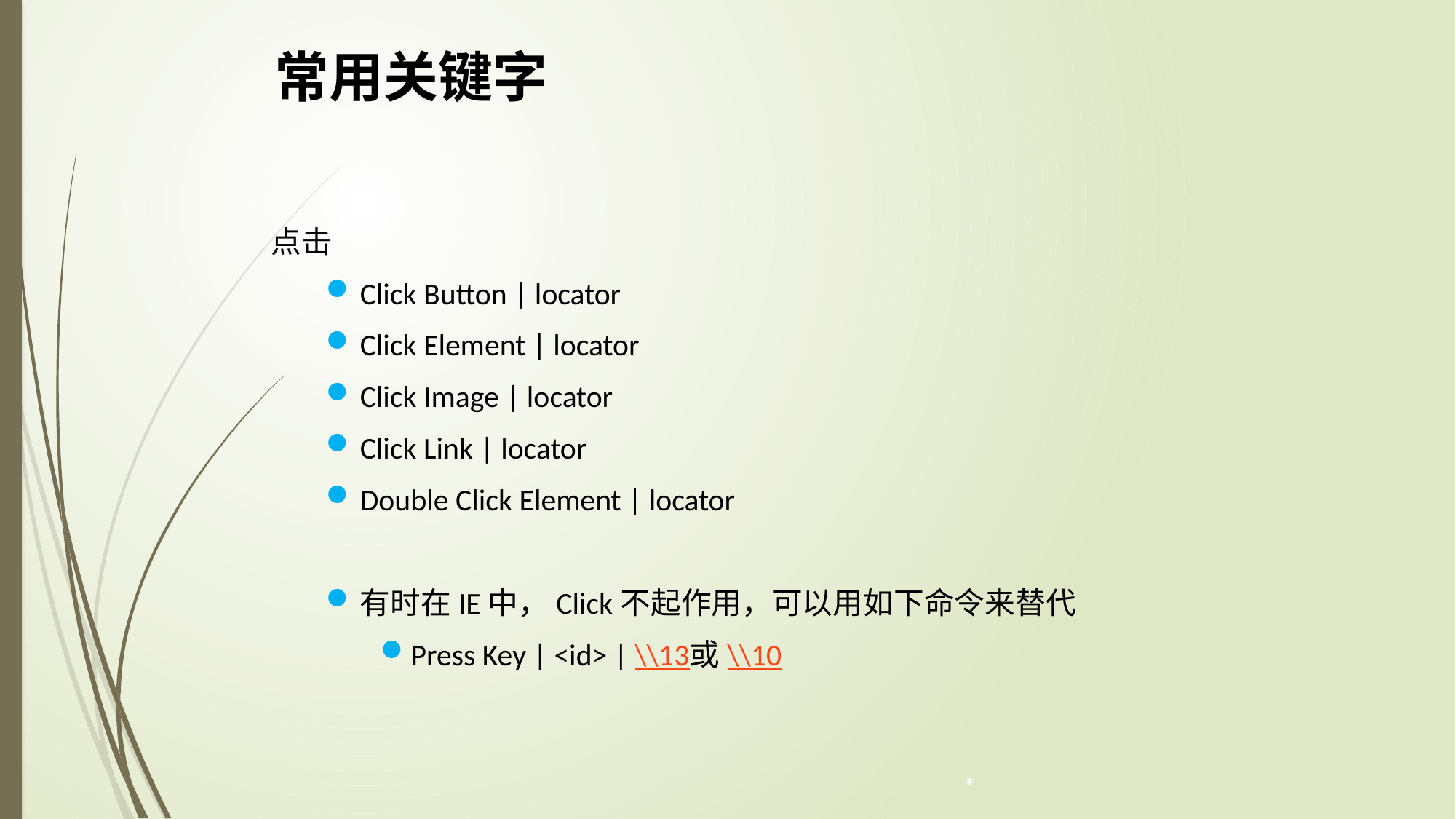

常用关键字
点击
Click Button | locator
Click Element | locator
Click Image | locator
Click Link | locator
Double Click Element | locator

有时在IE中，Click不起作用，可以用如下命令来替代
Press Key | <id> | \\13或\\10

*